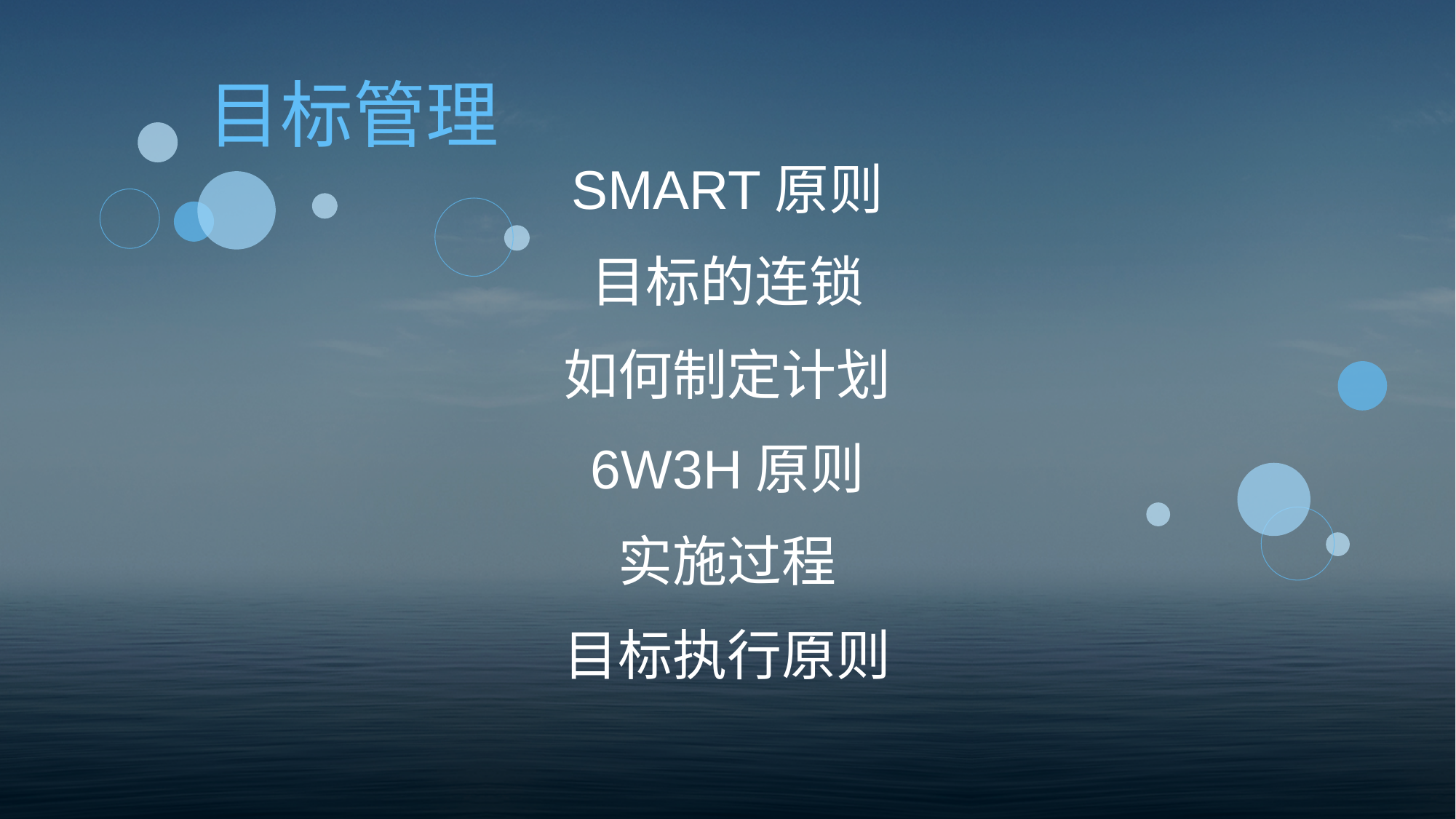

# 目标管理
SMART原则
目标的连锁
如何制定计划
6W3H原则
实施过程
目标执行原则